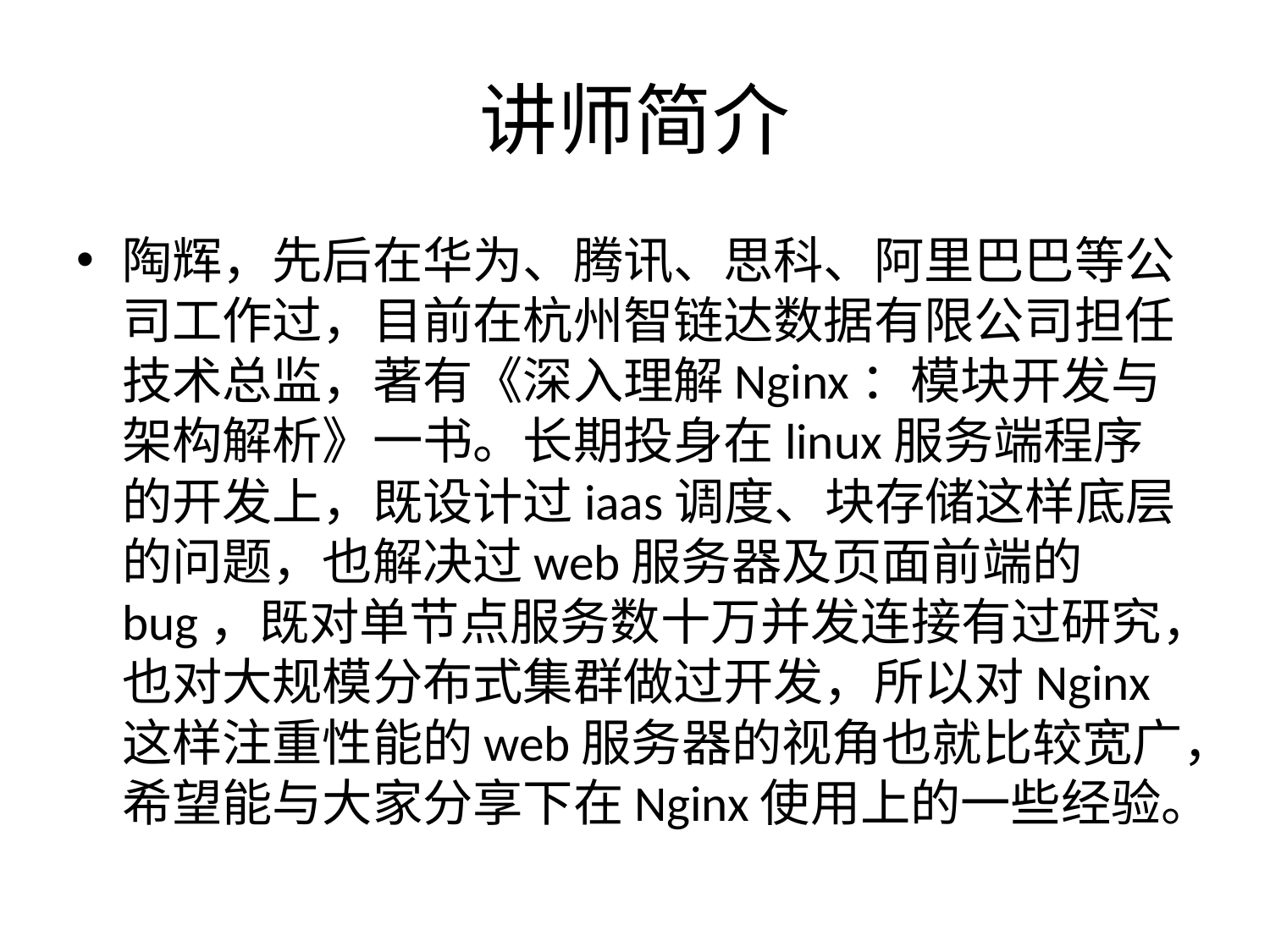

# 讲师简介
陶辉，先后在华为、腾讯、思科、阿里巴巴等公司工作过，目前在杭州智链达数据有限公司担任技术总监，著有《深入理解Nginx：模块开发与架构解析》一书。长期投身在linux服务端程序的开发上，既设计过iaas调度、块存储这样底层的问题，也解决过web服务器及页面前端的bug，既对单节点服务数十万并发连接有过研究，也对大规模分布式集群做过开发，所以对Nginx这样注重性能的web服务器的视角也就比较宽广，希望能与大家分享下在Nginx使用上的一些经验。